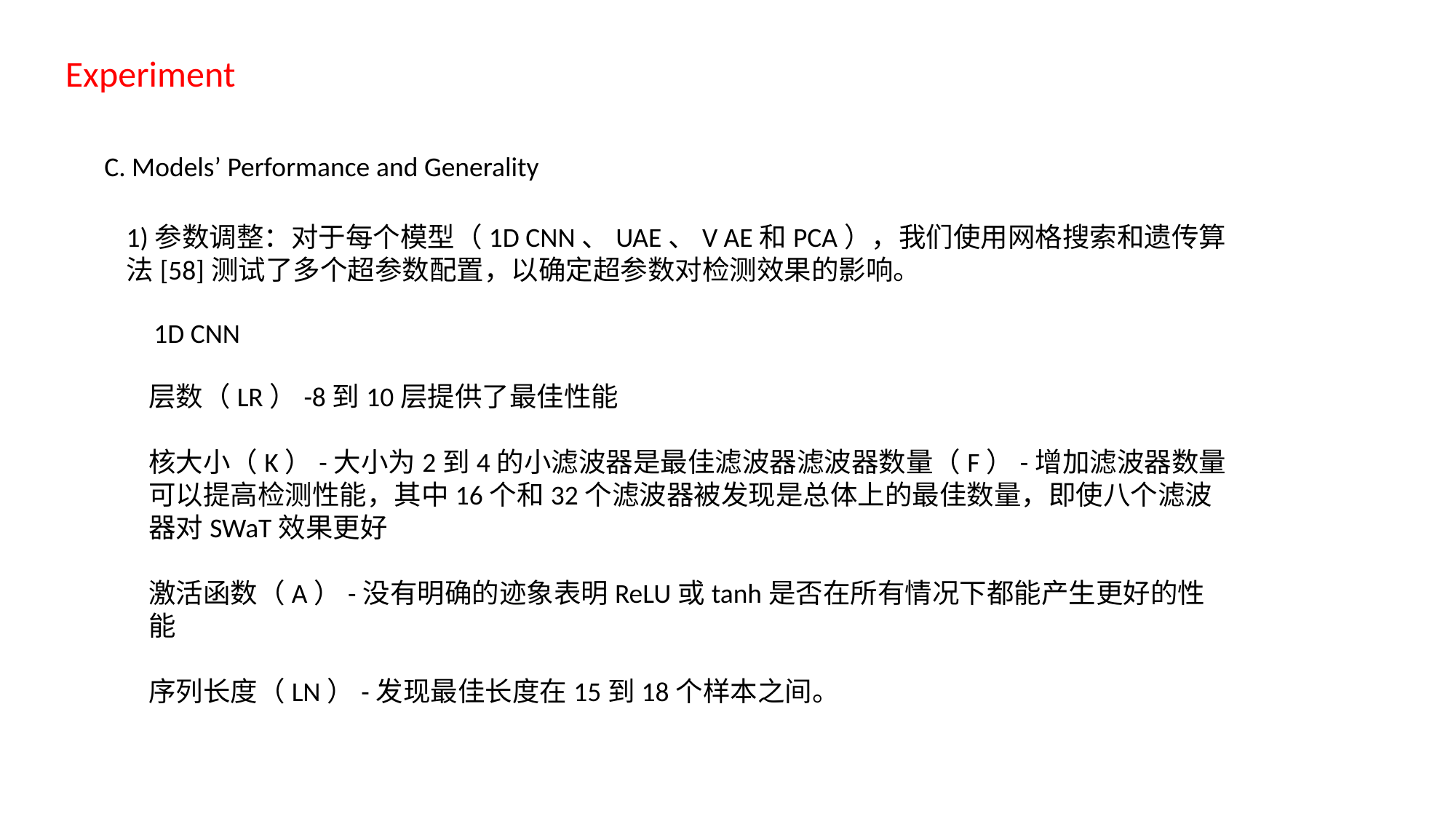

Experiment
C. Models’ Performance and Generality
1)参数调整：对于每个模型（1D CNN、UAE、V AE和PCA），我们使用网格搜索和遗传算法[58]测试了多个超参数配置，以确定超参数对检测效果的影响。
1D CNN
层数（LR）-8到10层提供了最佳性能

核大小（K）-大小为2到4的小滤波器是最佳滤波器滤波器数量（F）-增加滤波器数量可以提高检测性能，其中16个和32个滤波器被发现是总体上的最佳数量，即使八个滤波器对SWaT效果更好

激活函数（A）-没有明确的迹象表明ReLU或tanh是否在所有情况下都能产生更好的性能

序列长度（LN）-发现最佳长度在15到18个样本之间。